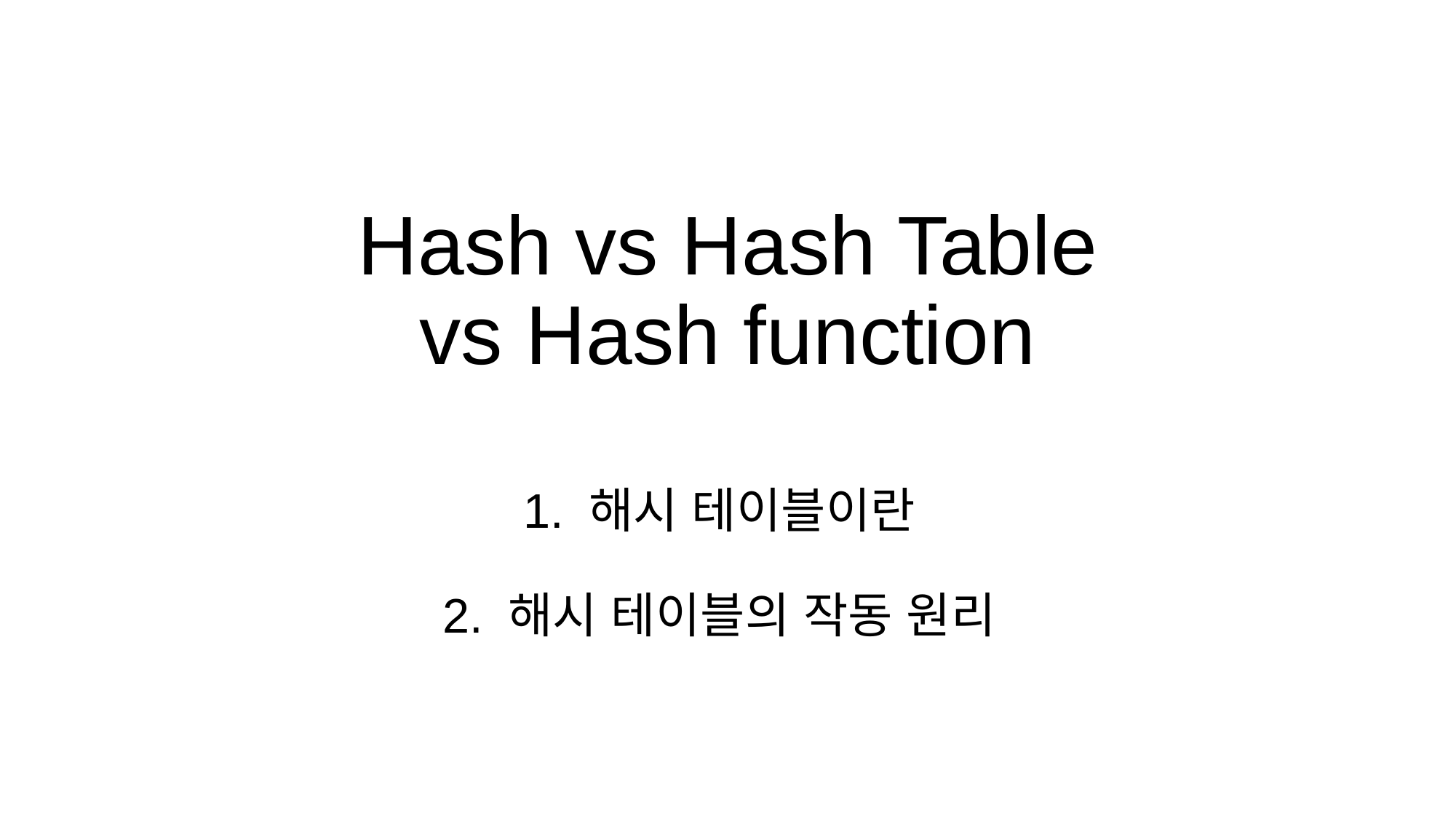

# Hash vs Hash Table vs Hash function
1. 해시 테이블이란
2. 해시 테이블의 작동 원리